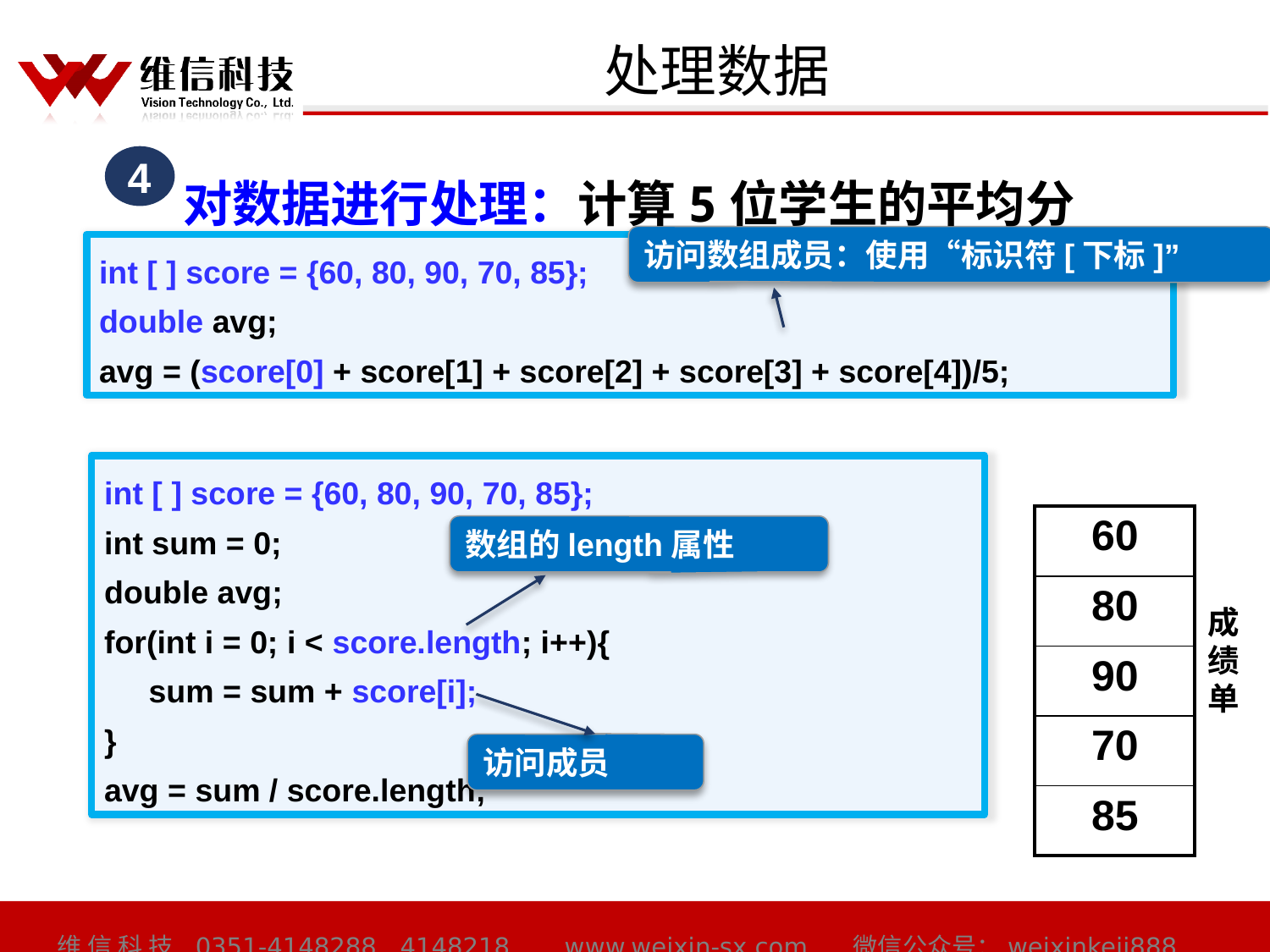

# 处理数据
对数据进行处理：计算5位学生的平均分
4
访问数组成员：使用“标识符[下标]”
int [ ] score = {60, 80, 90, 70, 85};
double avg;
avg = (score[0] + score[1] + score[2] + score[3] + score[4])/5;

int [ ] score = {60, 80, 90, 70, 85};
int sum = 0;
double avg;
for(int i = 0; i < score.length; i++){
     sum = sum + score[i];
}
avg = sum / score.length;
| 60 |
| --- |
| 80 |
| 90 |
| 70 |
| 85 |
数组的length属性

成绩单

访问成员